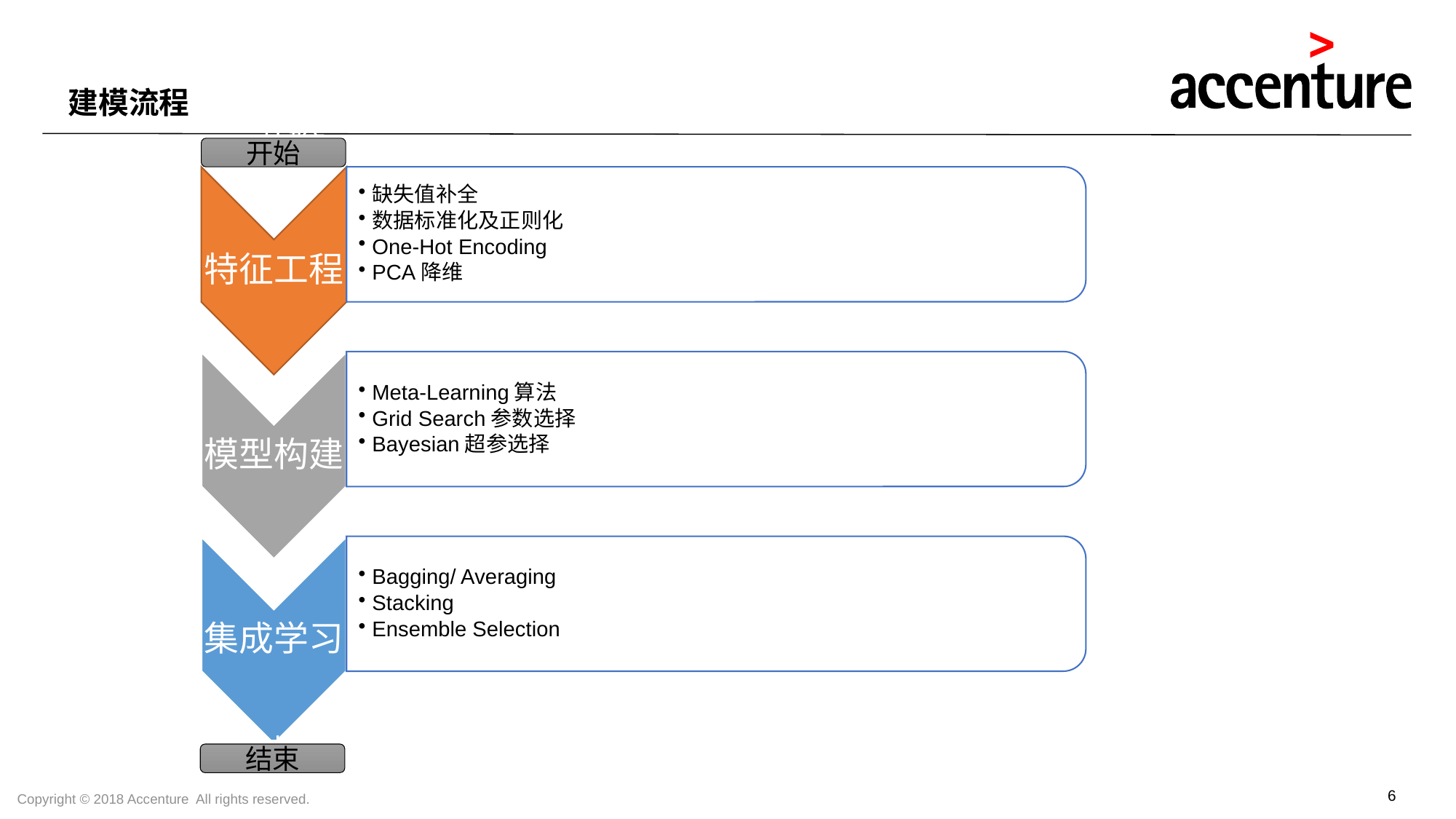

建模流程
开始
开始
特征工程
缺失值补全
数据标准化及正则化
One-Hot Encoding
PCA降维
模型构建
Meta-Learning算法
Grid Search参数选择
Bayesian超参选择
集成学习
Bagging/ Averaging
Stacking
Ensemble Selection
结
结束